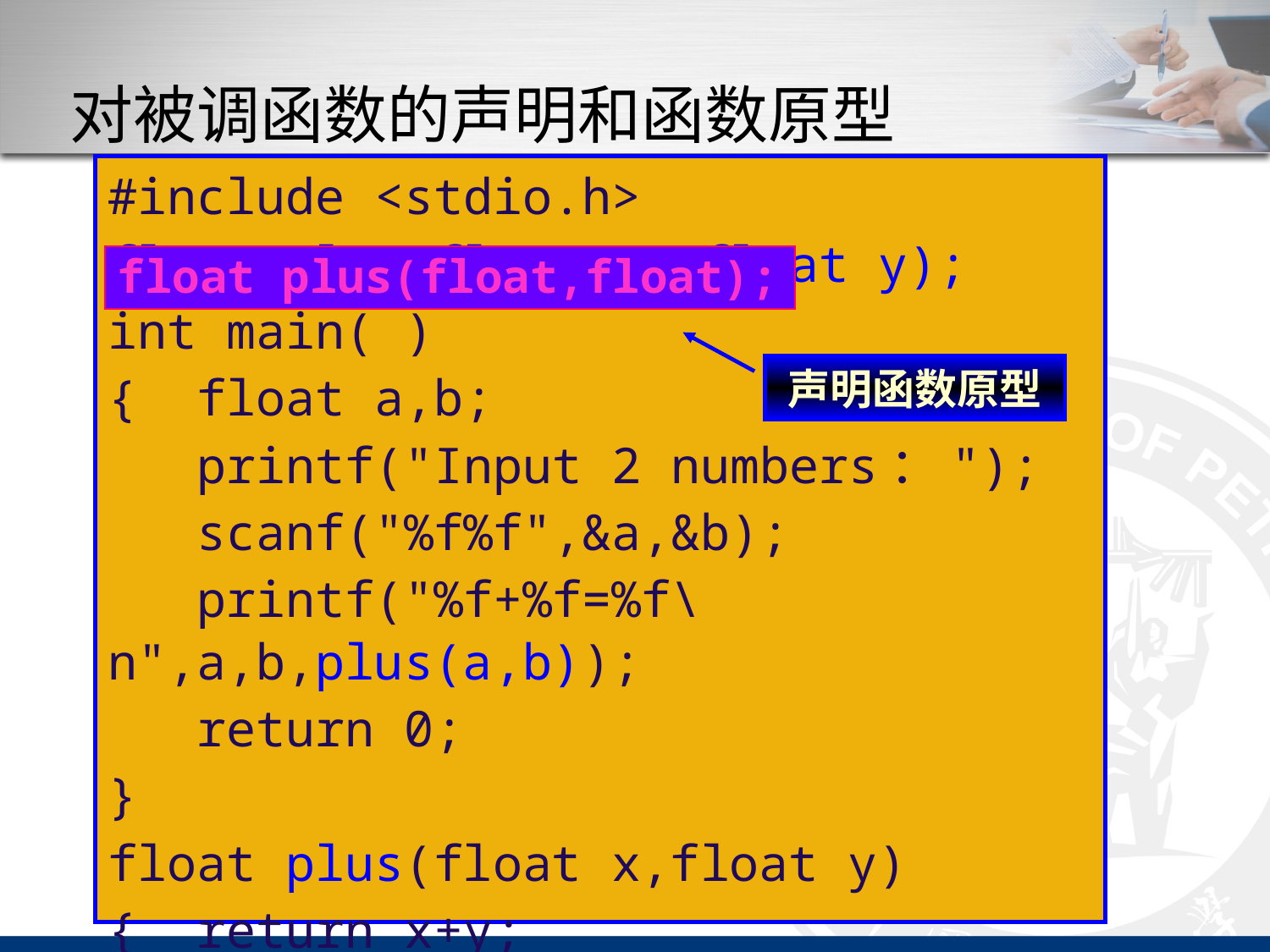

# 对被调函数的声明和函数原型
#include <stdio.h>
float plus(float x, float y);
int main( )
{  float a,b;
   printf("Input 2 numbers：");
   scanf("%f%f",&a,&b);
   printf("%f+%f=%f\n",a,b,plus(a,b));
   return 0;
}
float plus(float x,float y)
{  return x+y;
}
【例】函数声明举例

float plus(float,float);
声明函数原型